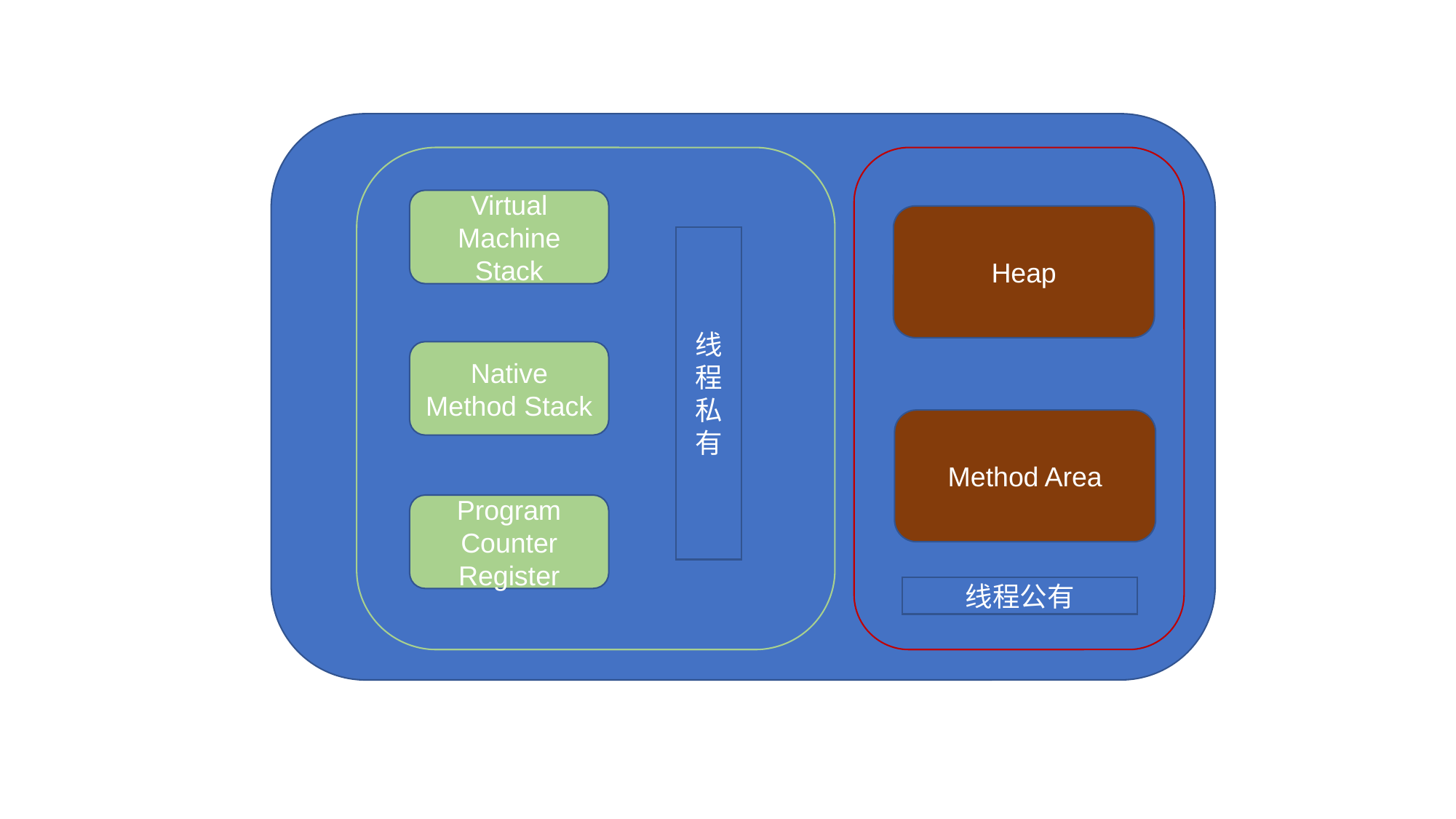

Virtual Machine Stack
Heap
线程私有
Native Method Stack
Method Area
Program Counter Register
线程公有